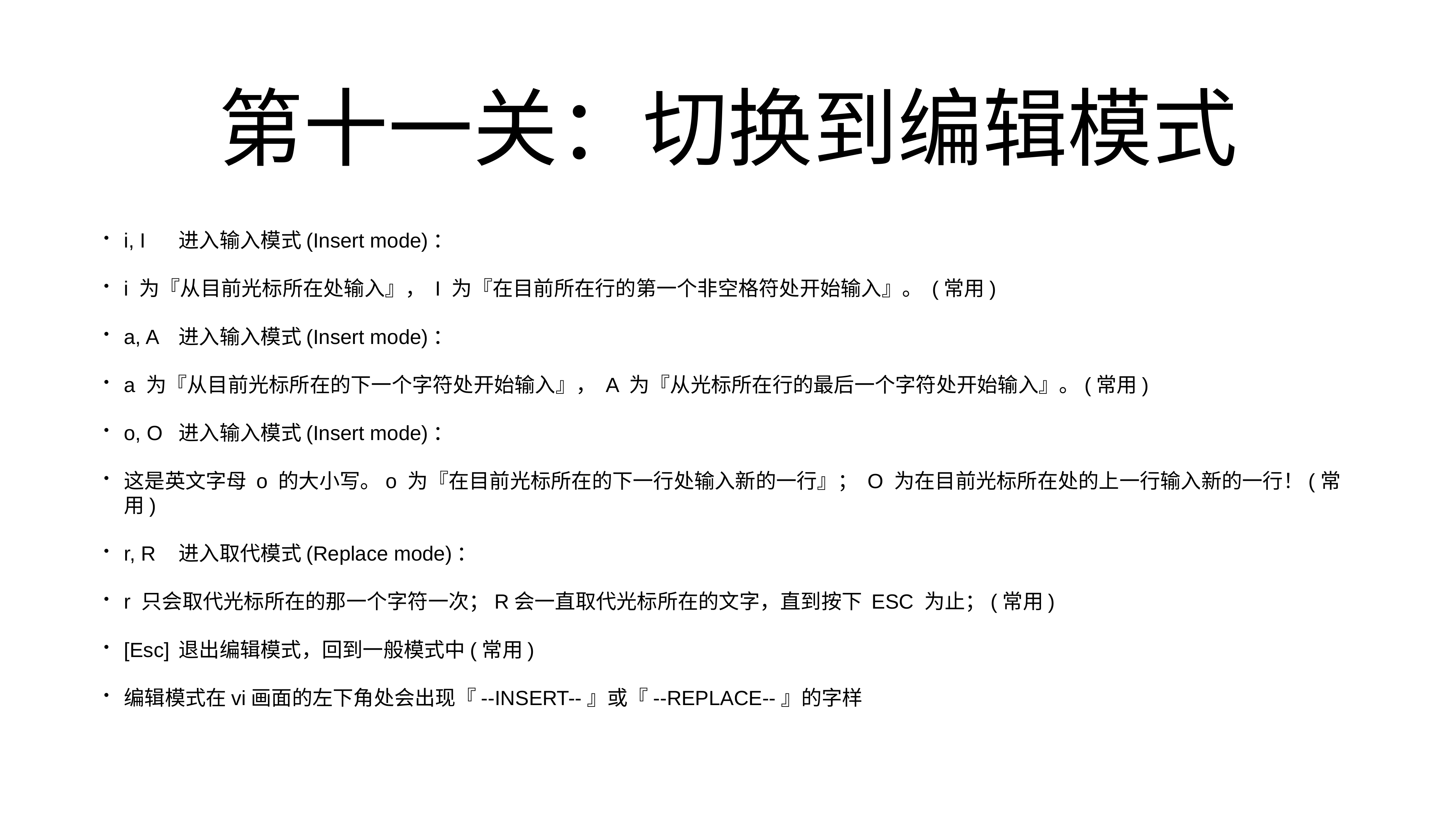

# 第十一关：切换到编辑模式
i, I	进入输入模式(Insert mode)：
i 为『从目前光标所在处输入』， I 为『在目前所在行的第一个非空格符处开始输入』。 (常用)
a, A	进入输入模式(Insert mode)：
a 为『从目前光标所在的下一个字符处开始输入』， A 为『从光标所在行的最后一个字符处开始输入』。(常用)
o, O	进入输入模式(Insert mode)：
这是英文字母 o 的大小写。o 为『在目前光标所在的下一行处输入新的一行』； O 为在目前光标所在处的上一行输入新的一行！(常用)
r, R	进入取代模式(Replace mode)：
r 只会取代光标所在的那一个字符一次；R会一直取代光标所在的文字，直到按下 ESC 为止；(常用)
[Esc]	退出编辑模式，回到一般模式中(常用)
编辑模式在vi画面的左下角处会出现『--INSERT--』或『--REPLACE--』的字样